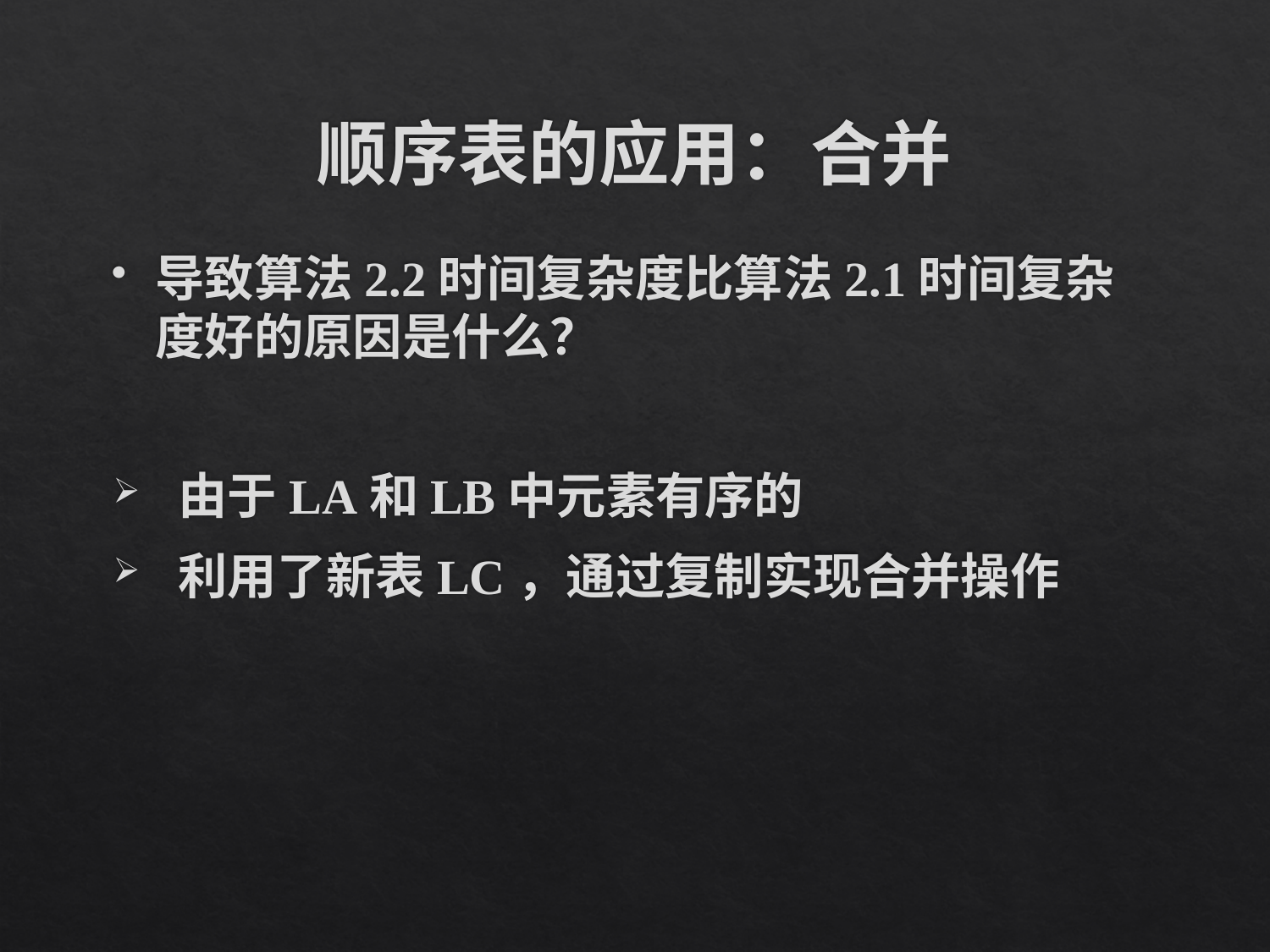

# 顺序表的应用：合并
导致算法2.2时间复杂度比算法2.1时间复杂度好的原因是什么？

 由于LA和LB中元素有序的
 利用了新表LC，通过复制实现合并操作